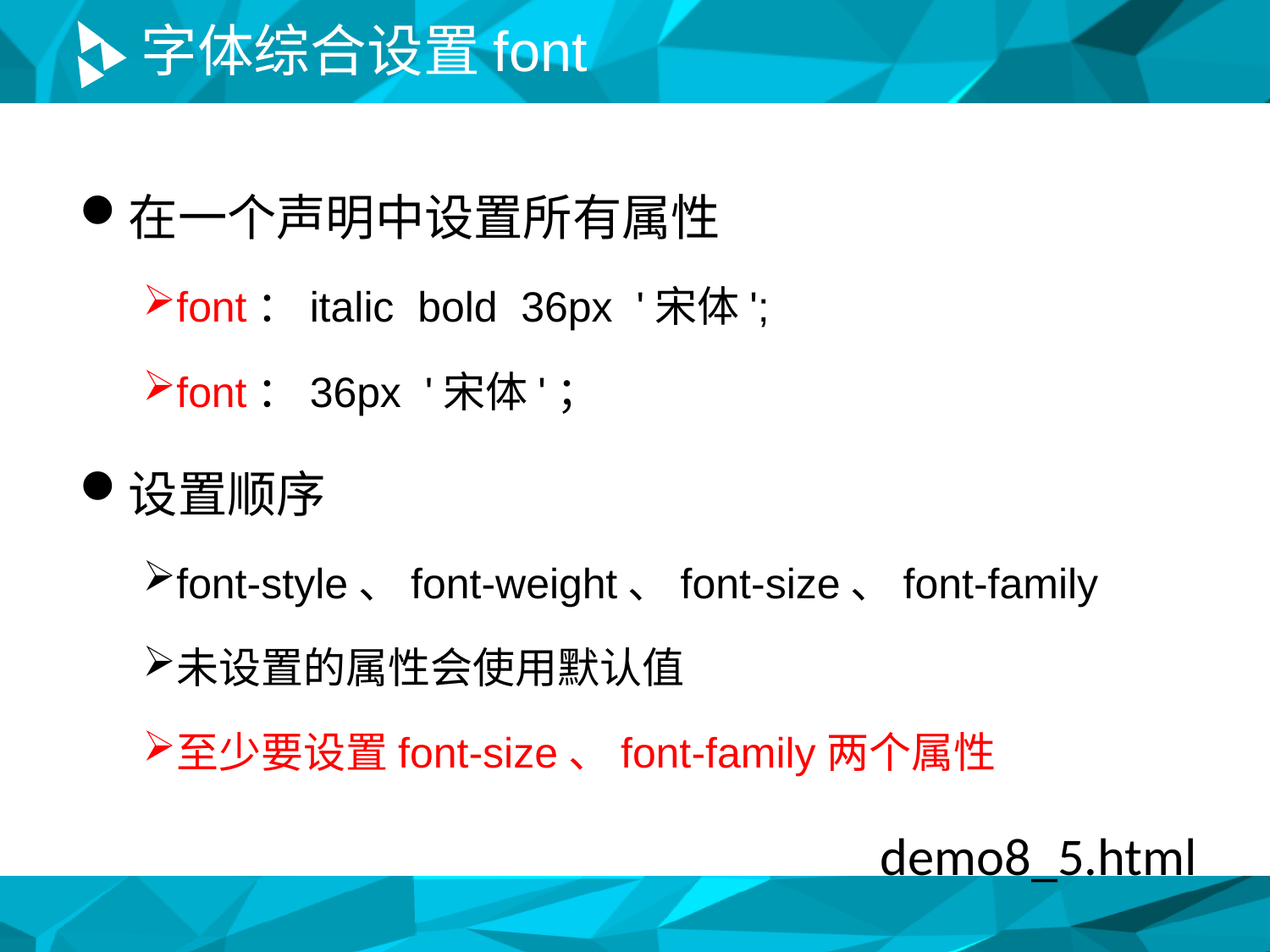

# 字体综合设置font
在一个声明中设置所有属性
font：italic  bold  36px  '宋体';
font：36px  '宋体'；
设置顺序
font-style、font-weight、font-size、font-family
未设置的属性会使用默认值
至少要设置font-size、font-family两个属性
demo8_5.html